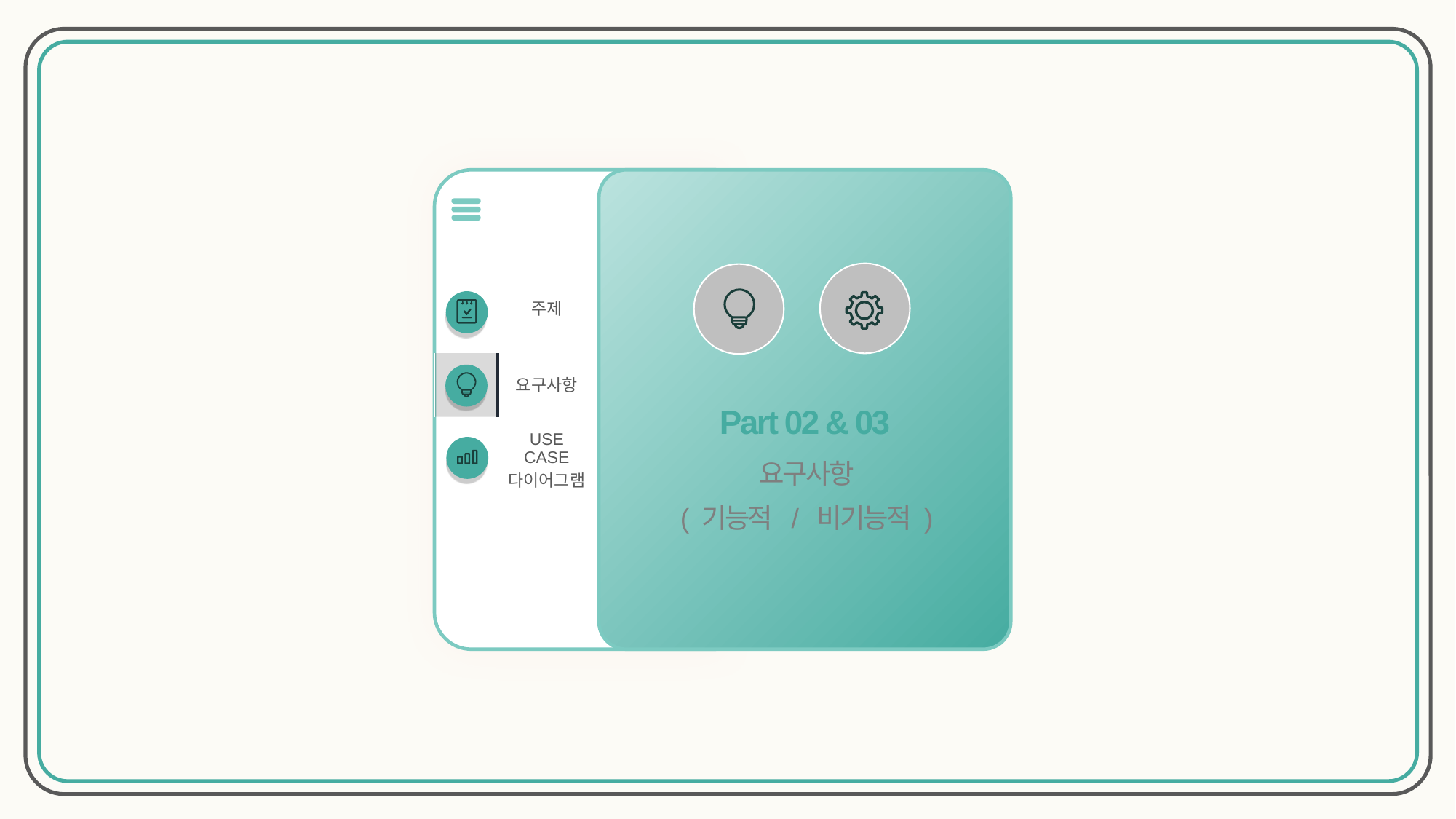

| 주제 |
| --- |
| 요구사항 |
| USE CASE 다이어그램 |
|  |

|  |
| --- |

Part 02 & 03

요구사항
( 기능적  /  비기능적 )